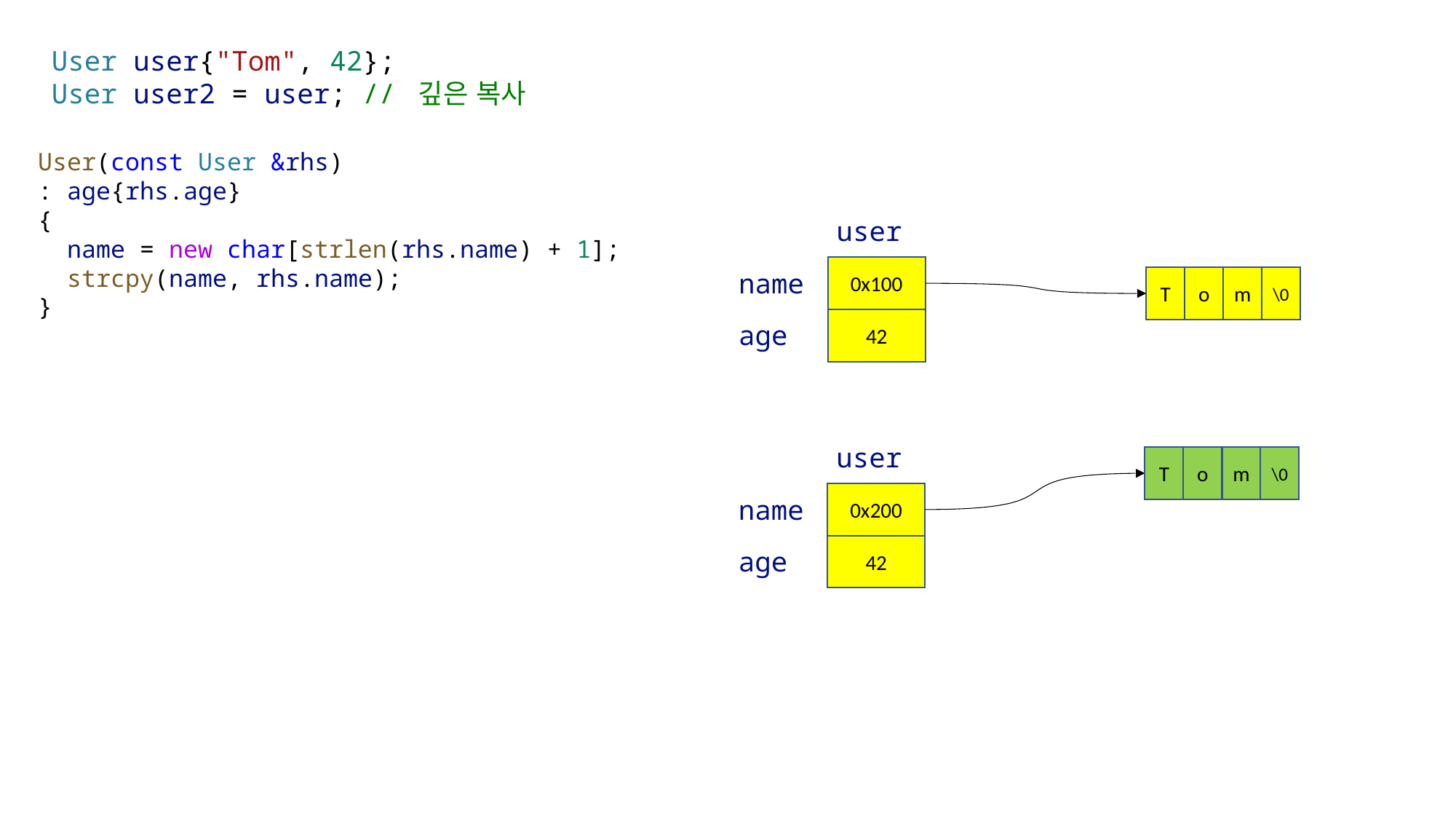

User user{"Tom", 42};
User user2 = user; // 깊은 복사
User(const User &rhs)
: age{rhs.age}
{
  name = new char[strlen(rhs.name) + 1];
  strcpy(name, rhs.name);
}
user
0x100
name
T
o
m
\0
42
age
user
T
o
m
\0
0x200
name
42
age